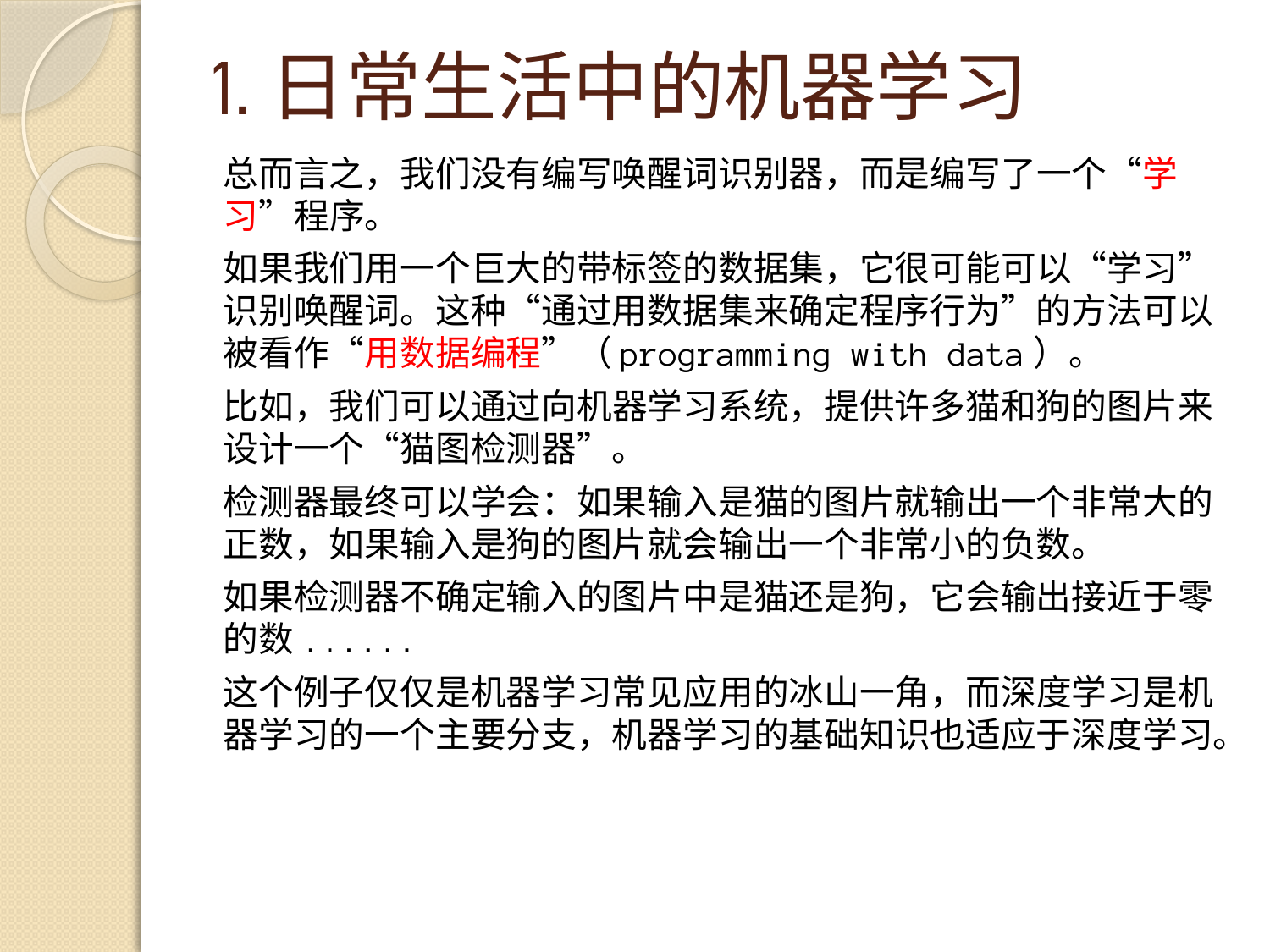

# 1.日常生活中的机器学习
总而言之，我们没有编写唤醒词识别器，而是编写了一个“学习”程序。
如果我们用一个巨大的带标签的数据集，它很可能可以“学习”识别唤醒词。这种“通过用数据集来确定程序行为”的方法可以被看作“用数据编程”（programming with data）。
比如，我们可以通过向机器学习系统，提供许多猫和狗的图片来设计一个“猫图检测器”。
检测器最终可以学会：如果输入是猫的图片就输出一个非常大的正数，如果输入是狗的图片就会输出一个非常小的负数。
如果检测器不确定输入的图片中是猫还是狗，它会输出接近于零的数......
这个例子仅仅是机器学习常见应用的冰山一角，而深度学习是机器学习的一个主要分支，机器学习的基础知识也适应于深度学习。